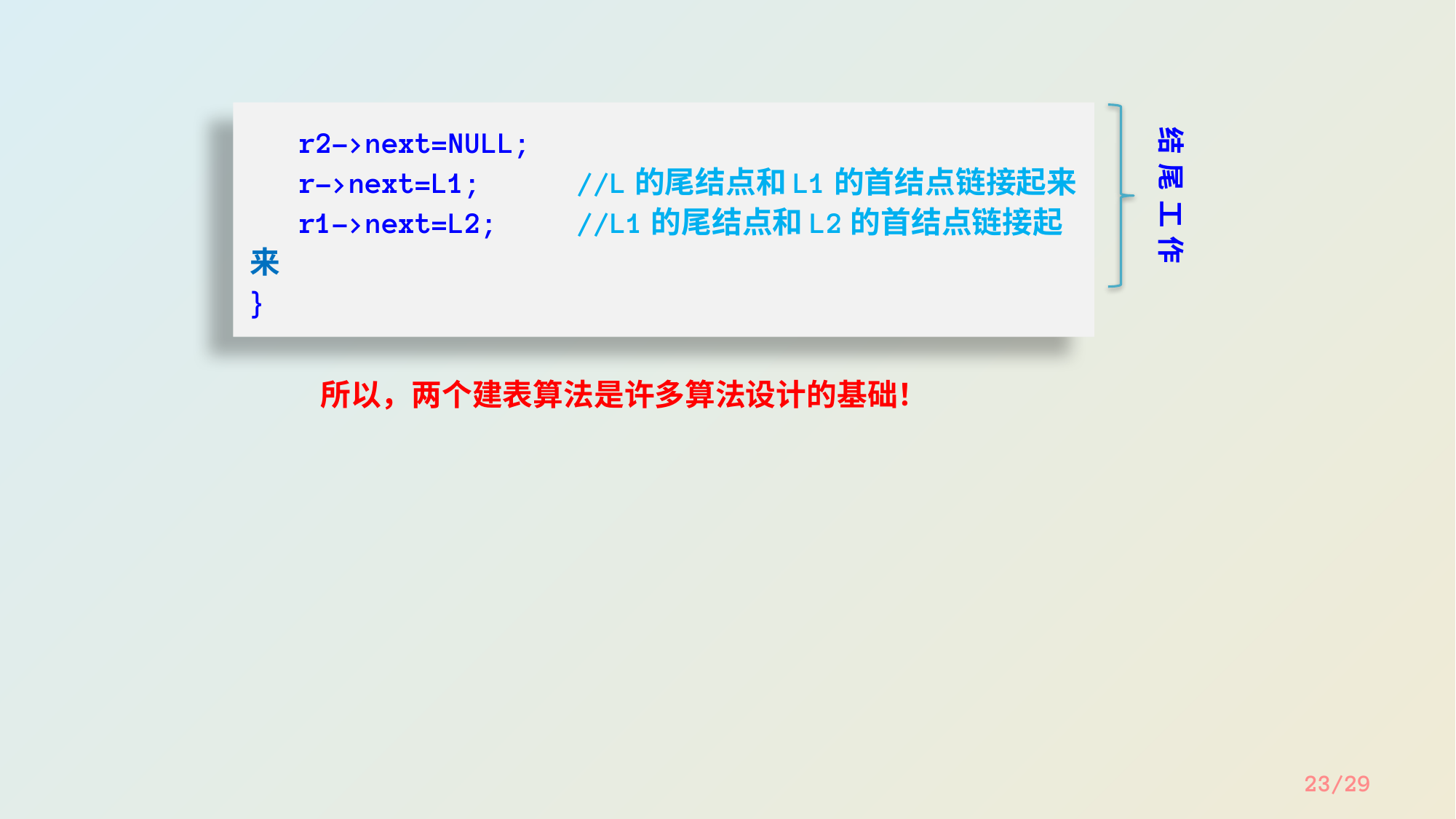

r2->next=NULL;
   r->next=L1;    	//L的尾结点和L1的首结点链接起来
   r1->next=L2;    	//L1的尾结点和L2的首结点链接起来
}

结尾工作
所以，两个建表算法是许多算法设计的基础！
23/29